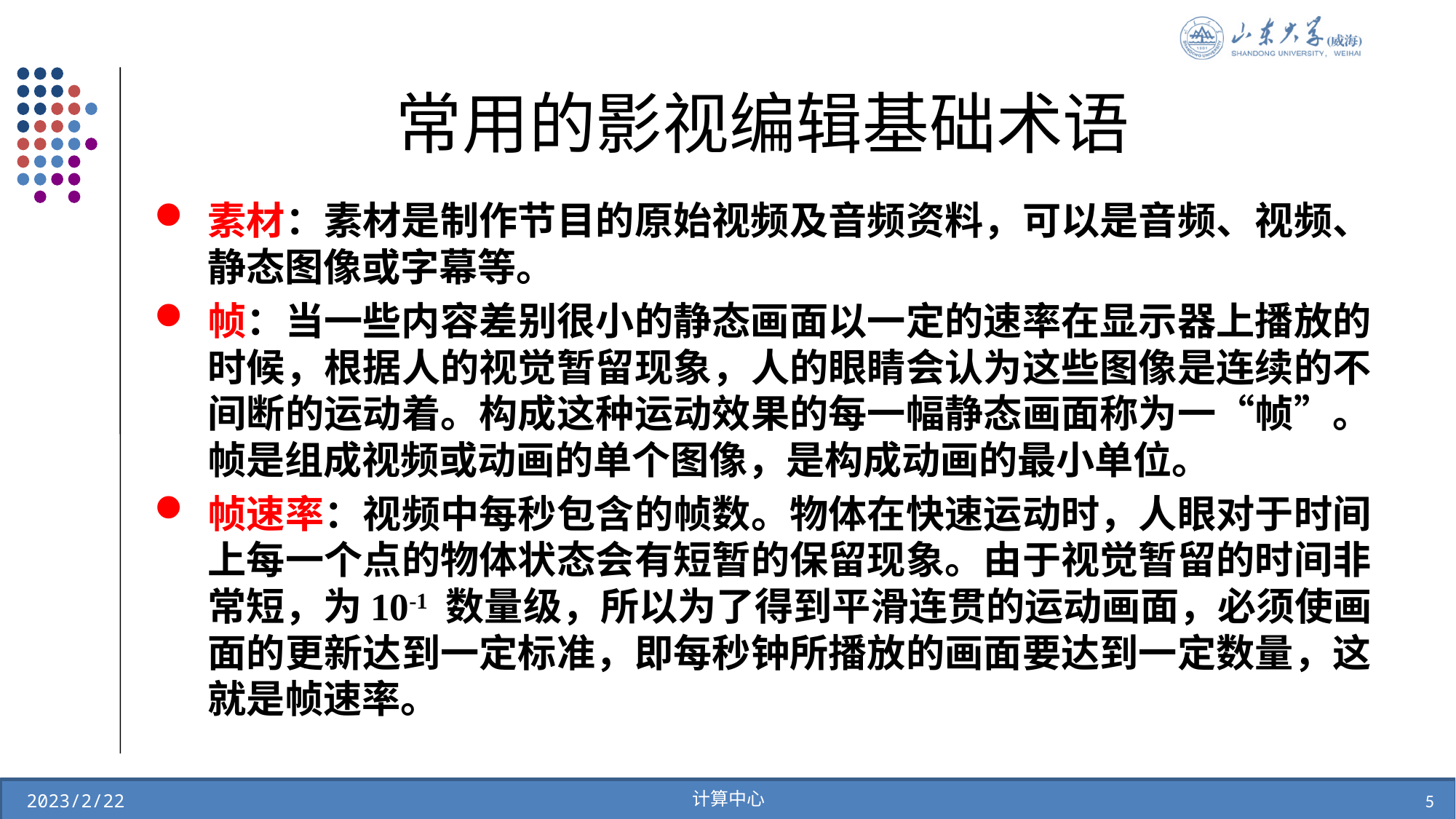

# 常用的影视编辑基础术语
素材：素材是制作节目的原始视频及音频资料，可以是音频、视频、静态图像或字幕等。
帧：当一些内容差别很小的静态画面以一定的速率在显示器上播放的时候，根据人的视觉暂留现象，人的眼睛会认为这些图像是连续的不间断的运动着。构成这种运动效果的每一幅静态画面称为一“帧”。帧是组成视频或动画的单个图像，是构成动画的最小单位。
帧速率：视频中每秒包含的帧数。物体在快速运动时，人眼对于时间上每一个点的物体状态会有短暂的保留现象。由于视觉暂留的时间非常短，为10-1 数量级，所以为了得到平滑连贯的运动画面，必须使画面的更新达到一定标准，即每秒钟所播放的画面要达到一定数量，这就是帧速率。

计算中心
5